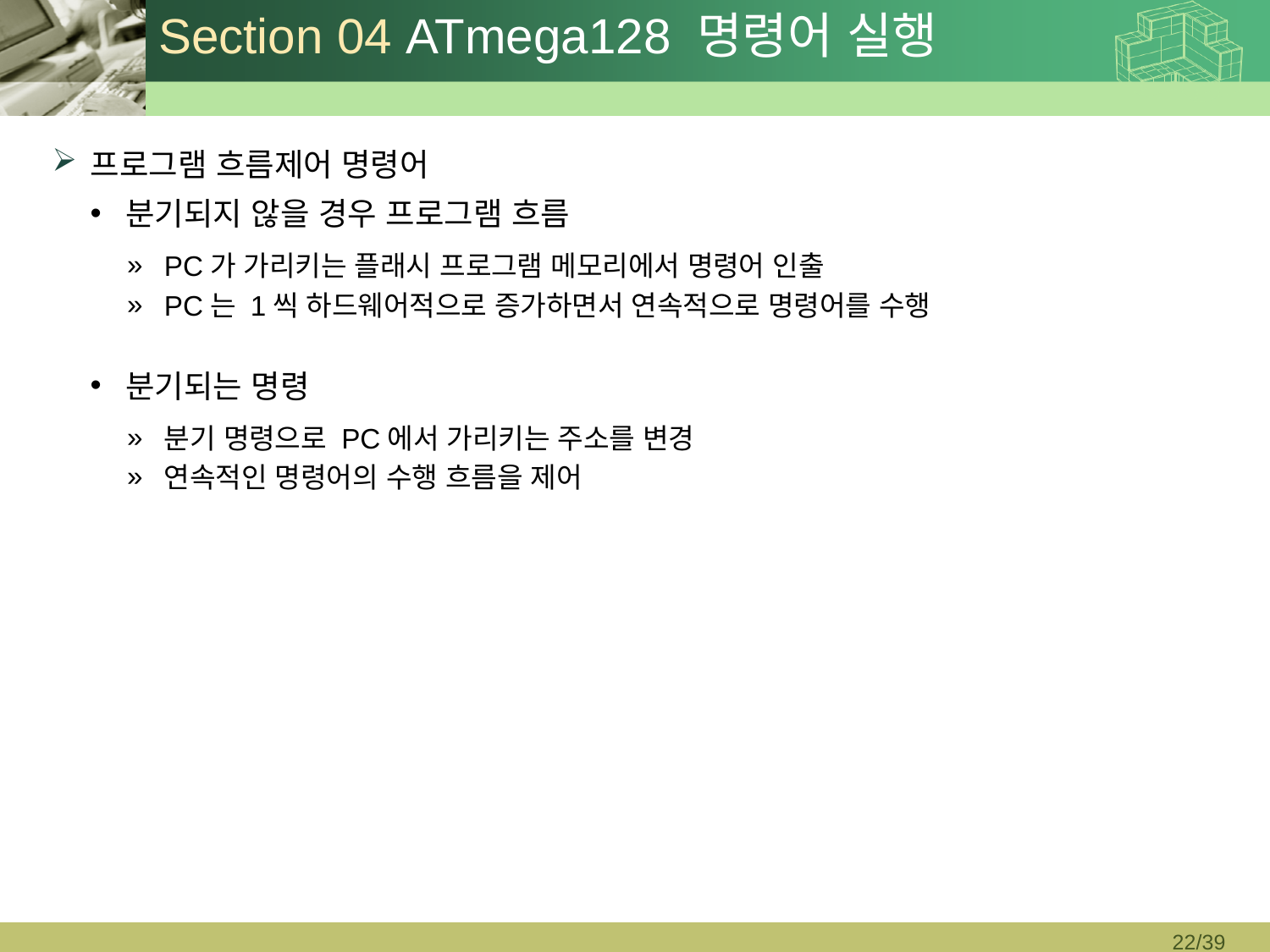

# Section 04 ATmega128 명령어 실행
프로그램 흐름제어 명령어
분기되지 않을 경우 프로그램 흐름
PC가 가리키는 플래시 프로그램 메모리에서 명령어 인출
PC는 1씩 하드웨어적으로 증가하면서 연속적으로 명령어를 수행

분기되는 명령
분기 명령으로 PC에서 가리키는 주소를 변경
연속적인 명령어의 수행 흐름을 제어